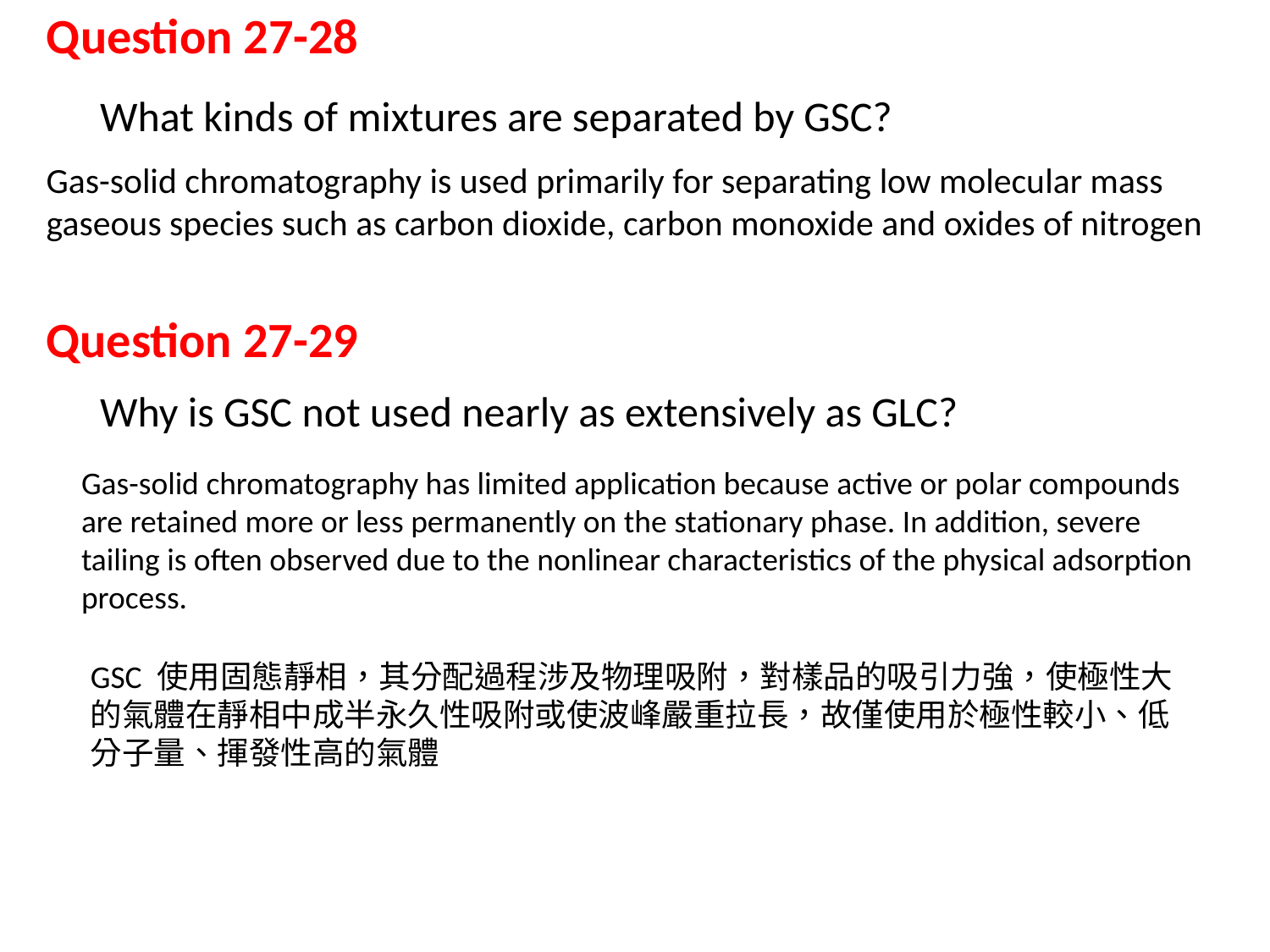

# Question 27-28
What kinds of mixtures are separated by GSC?
Gas-solid chromatography is used primarily for separating low molecular mass gaseous species such as carbon dioxide, carbon monoxide and oxides of nitrogen

Question 27-29
Why is GSC not used nearly as extensively as GLC?

Gas-solid chromatography has limited application because active or polar compounds are retained more or less permanently on the stationary phase. In addition, severe tailing is often observed due to the nonlinear characteristics of the physical adsorption process.
GSC 使用固態靜相，其分配過程涉及物理吸附，對樣品的吸引力強，使極性大的氣體在靜相中成半永久性吸附或使波峰嚴重拉長，故僅使用於極性較小、低分子量、揮發性高的氣體